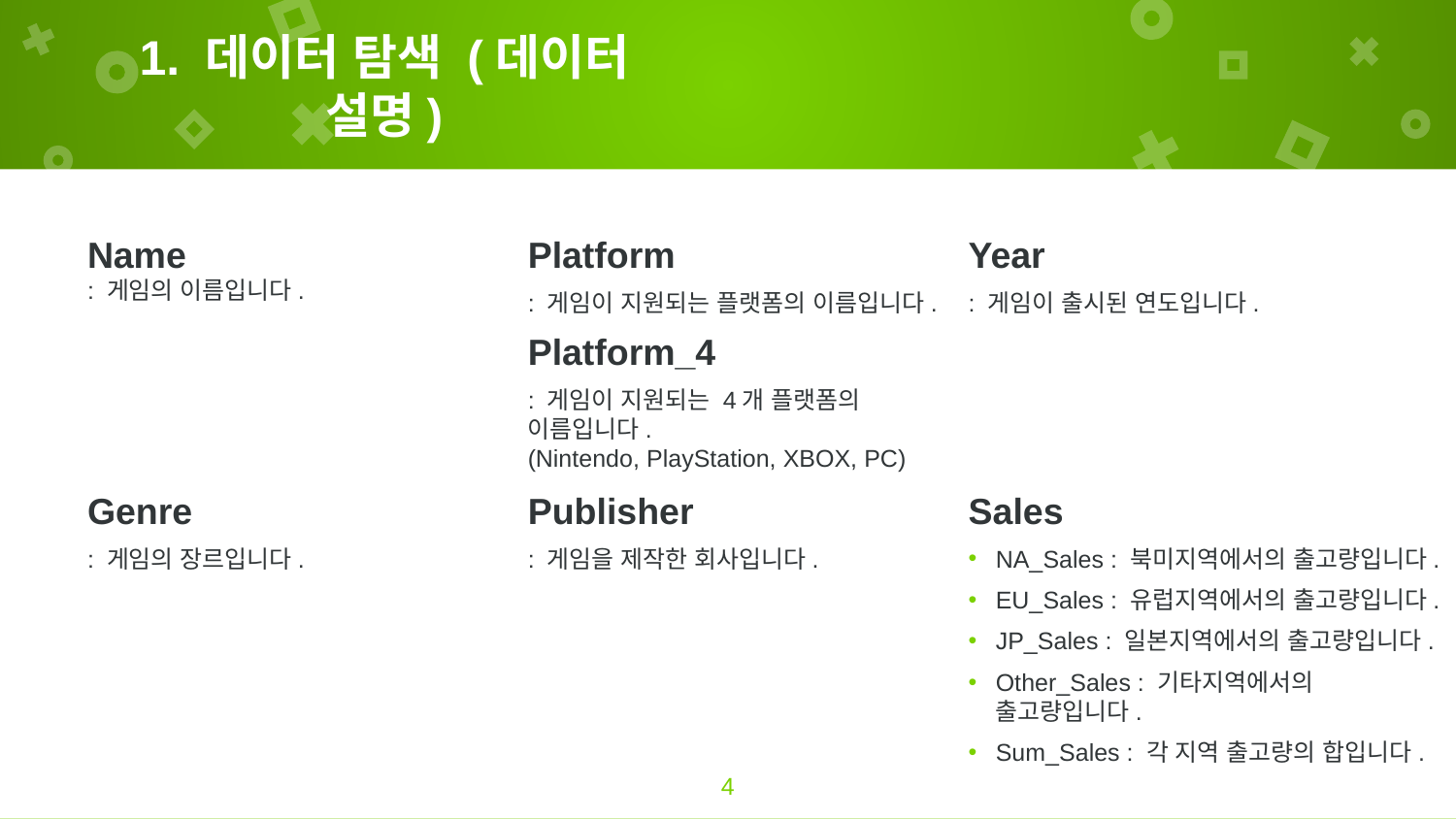

# 1. 데이터 탐색 (데이터 설명)
Name
: 게임의 이름입니다.
Platform
: 게임이 지원되는 플랫폼의 이름입니다.
Platform_4
: 게임이 지원되는 4개 플랫폼의 이름입니다.
(Nintendo, PlayStation, XBOX, PC)
Year
: 게임이 출시된 연도입니다.

Genre
: 게임의 장르입니다.

Publisher
: 게임을 제작한 회사입니다.

Sales
NA_Sales : 북미지역에서의 출고량입니다.
EU_Sales : 유럽지역에서의 출고량입니다.
JP_Sales : 일본지역에서의 출고량입니다.
Other_Sales : 기타지역에서의 출고량입니다.
Sum_Sales : 각 지역 출고량의 합입니다.
4